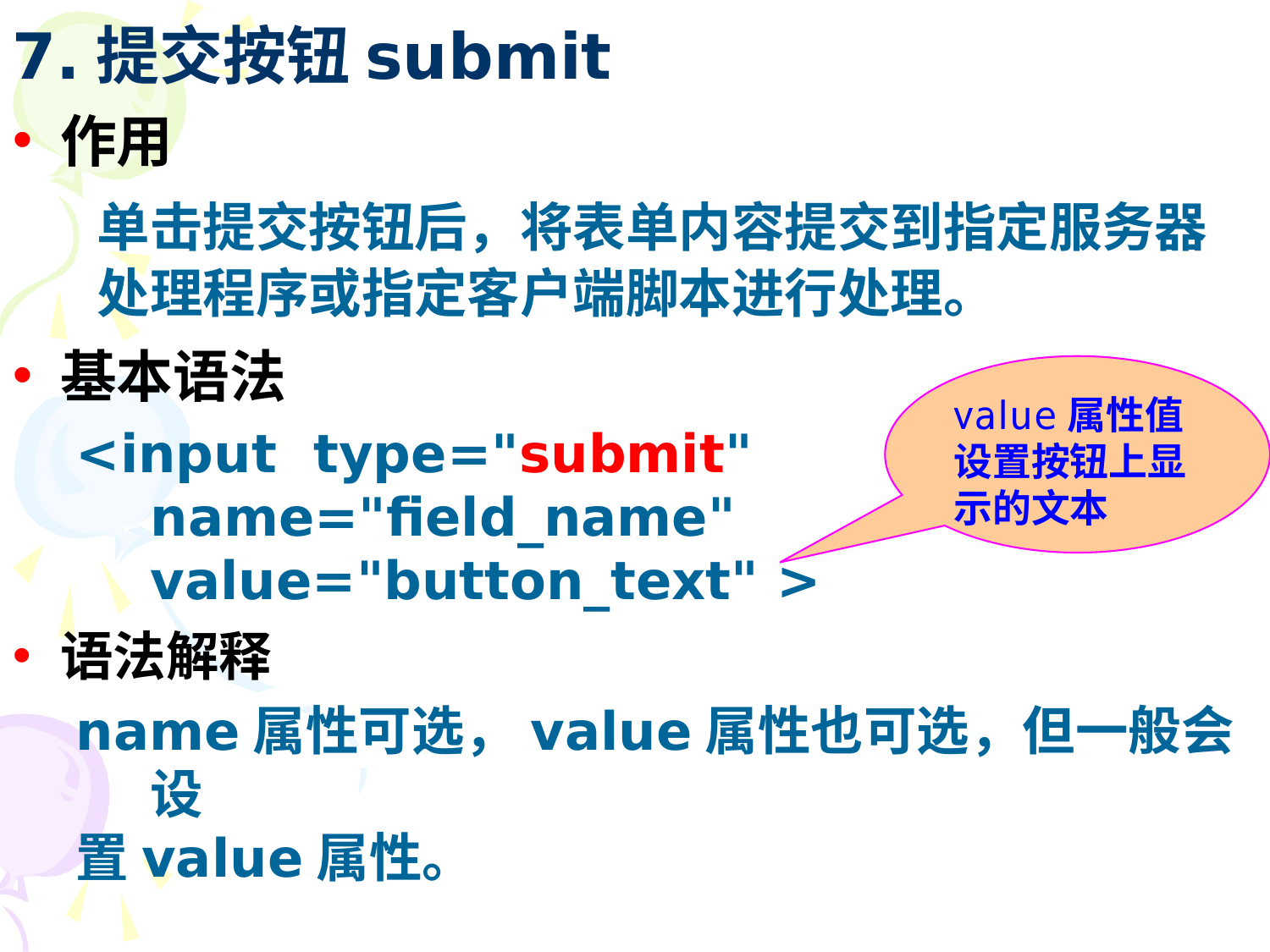

# 7.提交按钮submit
作用
	单击提交按钮后，将表单内容提交到指定服务器处理程序或指定客户端脚本进行处理。
基本语法
<input  type="submit" name="field_name" value="button_text" >
语法解释
name属性可选，value属性也可选，但一般会设
置value属性。

value属性值设置按钮上显示的文本